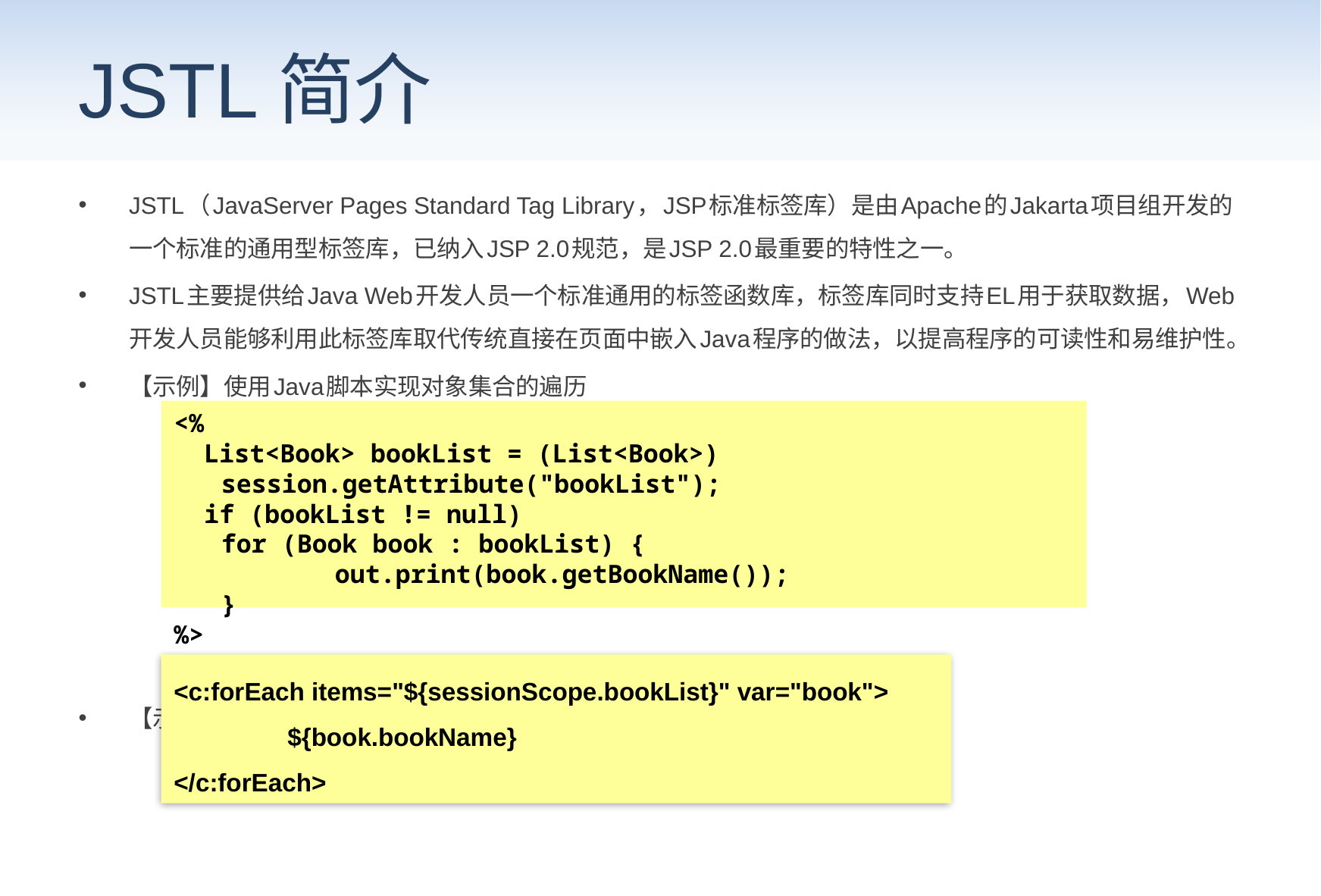

# JSTL简介
JSTL（JavaServer Pages Standard Tag Library，JSP标准标签库）是由Apache的Jakarta项目组开发的一个标准的通用型标签库，已纳入JSP 2.0规范，是JSP 2.0最重要的特性之一。
JSTL主要提供给Java Web开发人员一个标准通用的标签函数库，标签库同时支持EL用于获取数据，Web开发人员能够利用此标签库取代传统直接在页面中嵌入Java程序的做法，以提高程序的可读性和易维护性。
【示例】使用Java脚本实现对象集合的遍历

【示例】使用JSTL实现对象集合的遍历

<%
  List<Book> bookList = (List<Book>) session.getAttribute("bookList");
  if (bookList != null)
	for (Book book : bookList) {
		out.print(book.getBookName());
	}
%>
<c:forEach items="${sessionScope.bookList}" var="book">
	${book.bookName}
</c:forEach>